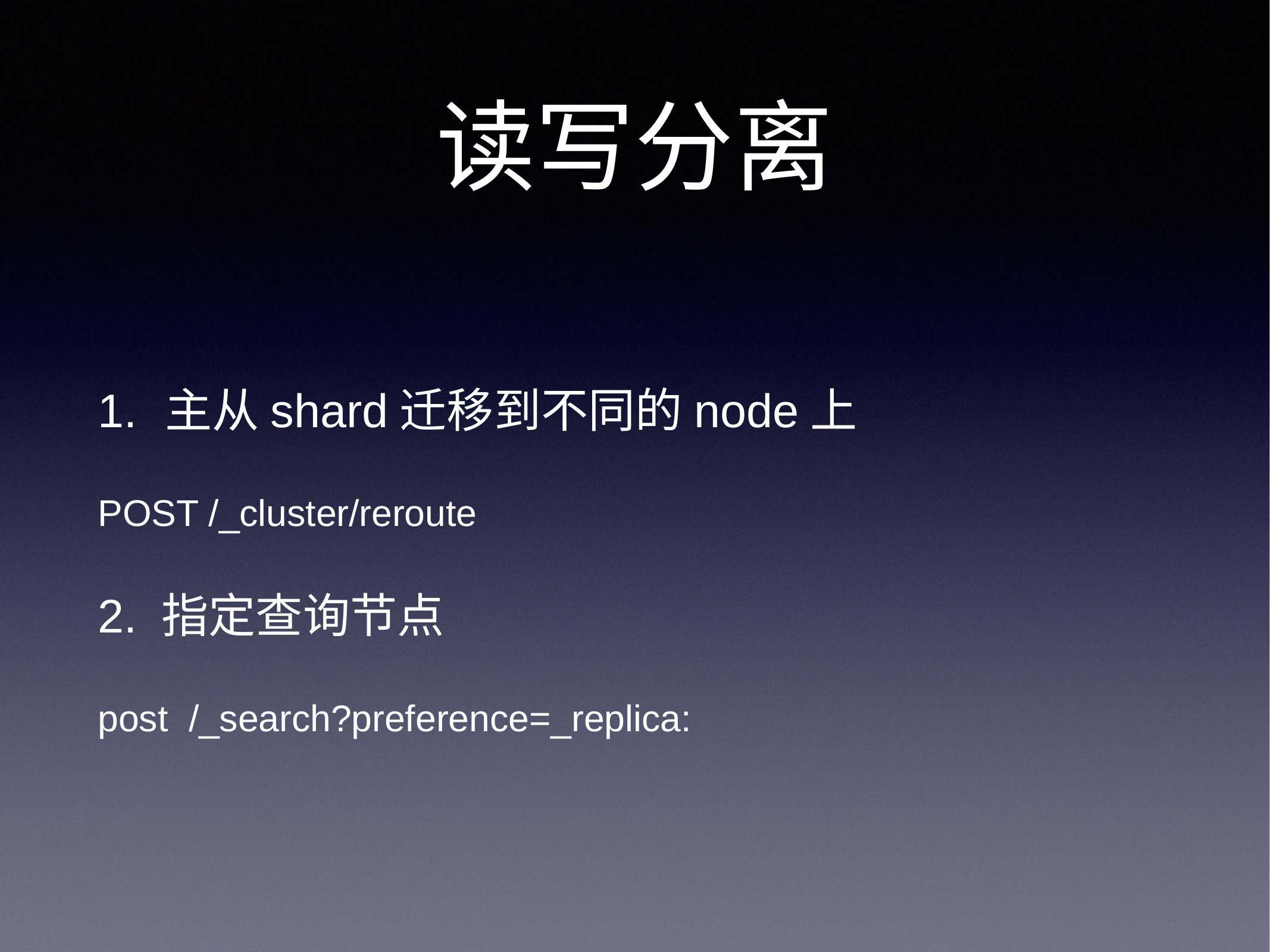

# 读写分离
主从shard迁移到不同的node上
POST /_cluster/reroute
2. 指定查询节点
post  /_search?preference=_replica: